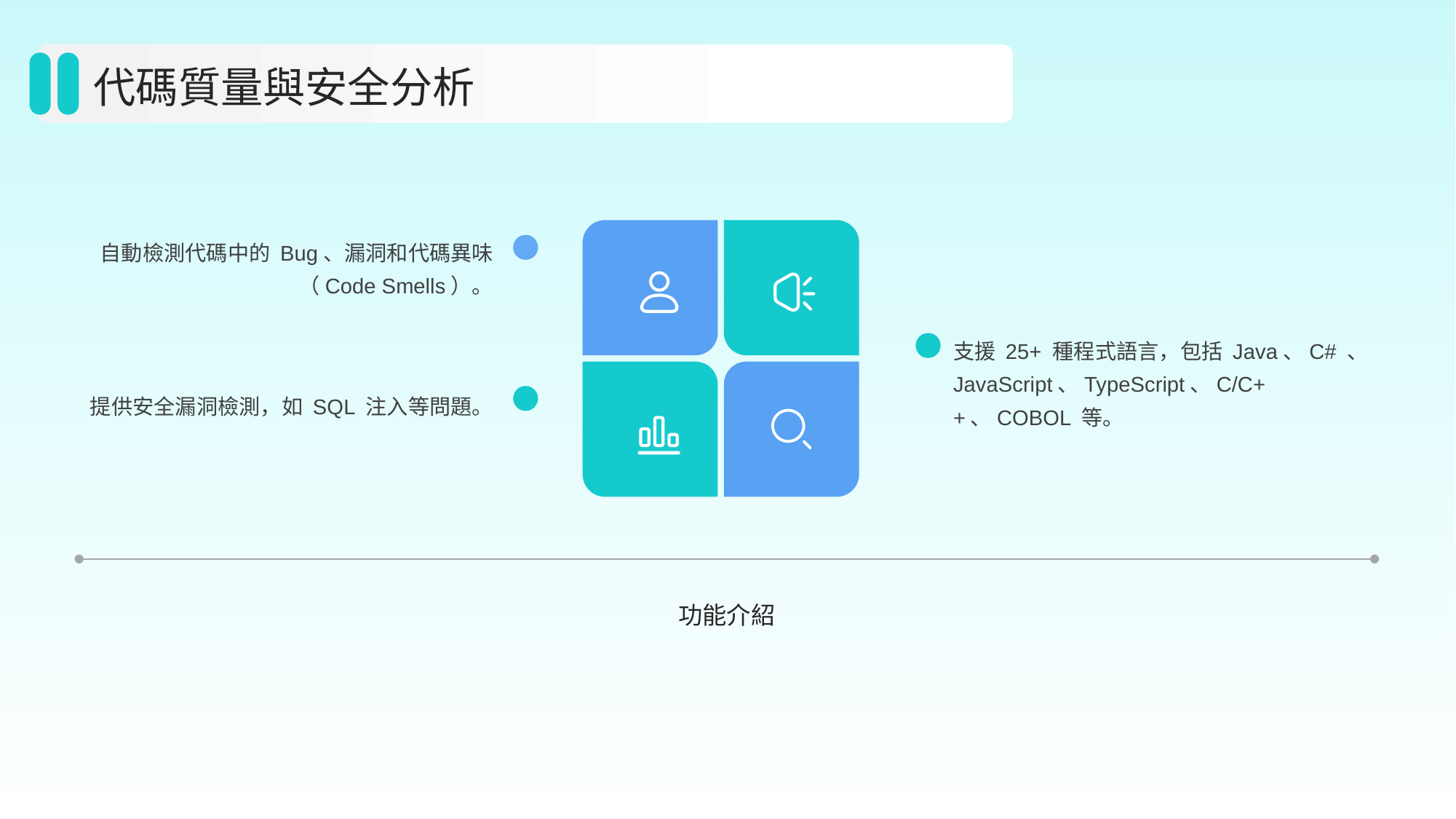

代碼質量與安全分析

自動檢測代碼中的 Bug、漏洞和代碼異味（Code Smells）。

支援 25+ 種程式語言，包括 Java、C# 、JavaScript、TypeScript、C/C++、COBOL 等。

提供安全漏洞檢測，如 SQL 注入等問題。

功能介紹